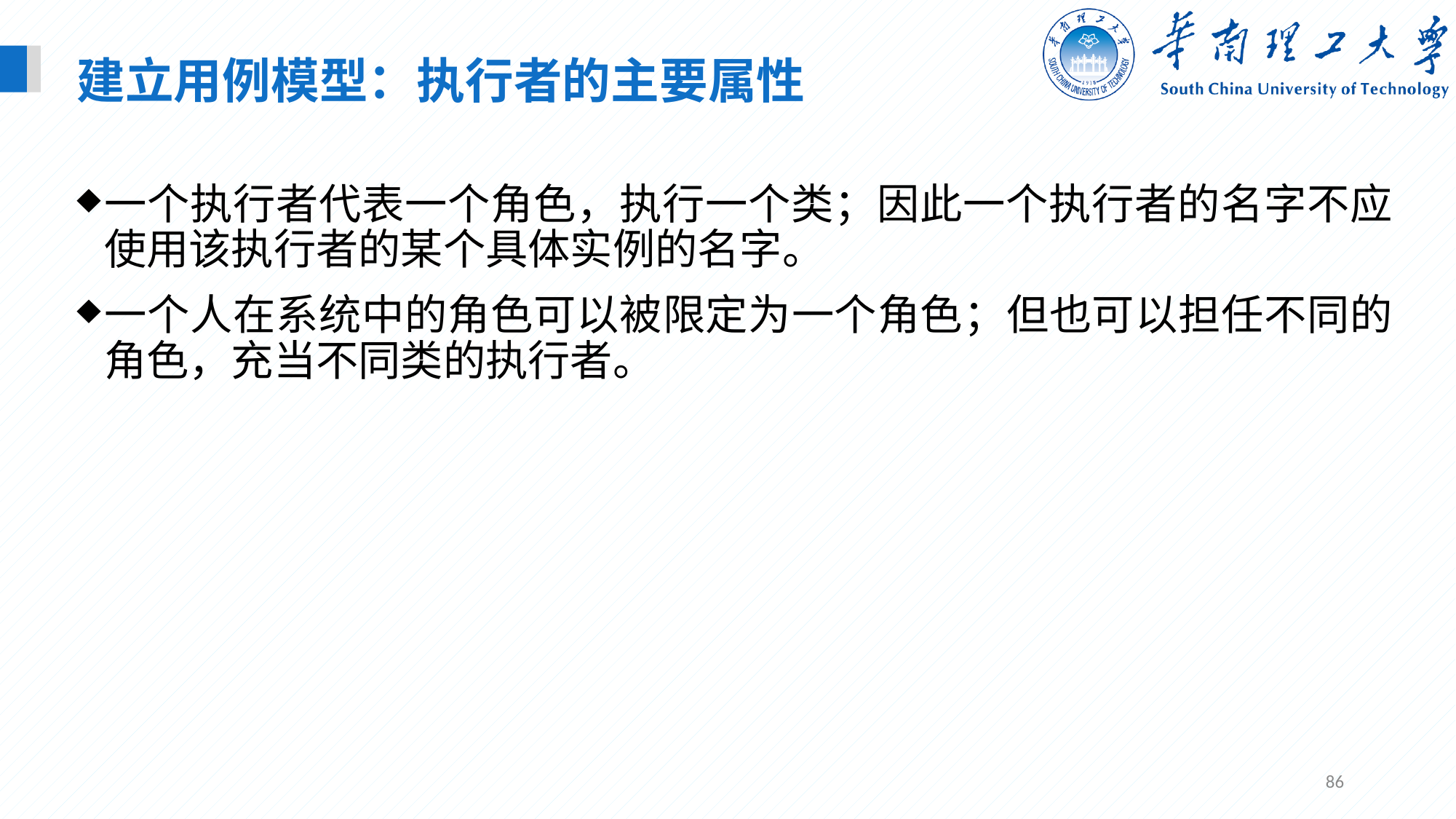

建立用例模型：执行者的主要属性
一个执行者代表一个角色，执行一个类；因此一个执行者的名字不应使用该执行者的某个具体实例的名字。
一个人在系统中的角色可以被限定为一个角色；但也可以担任不同的角色，充当不同类的执行者。

86